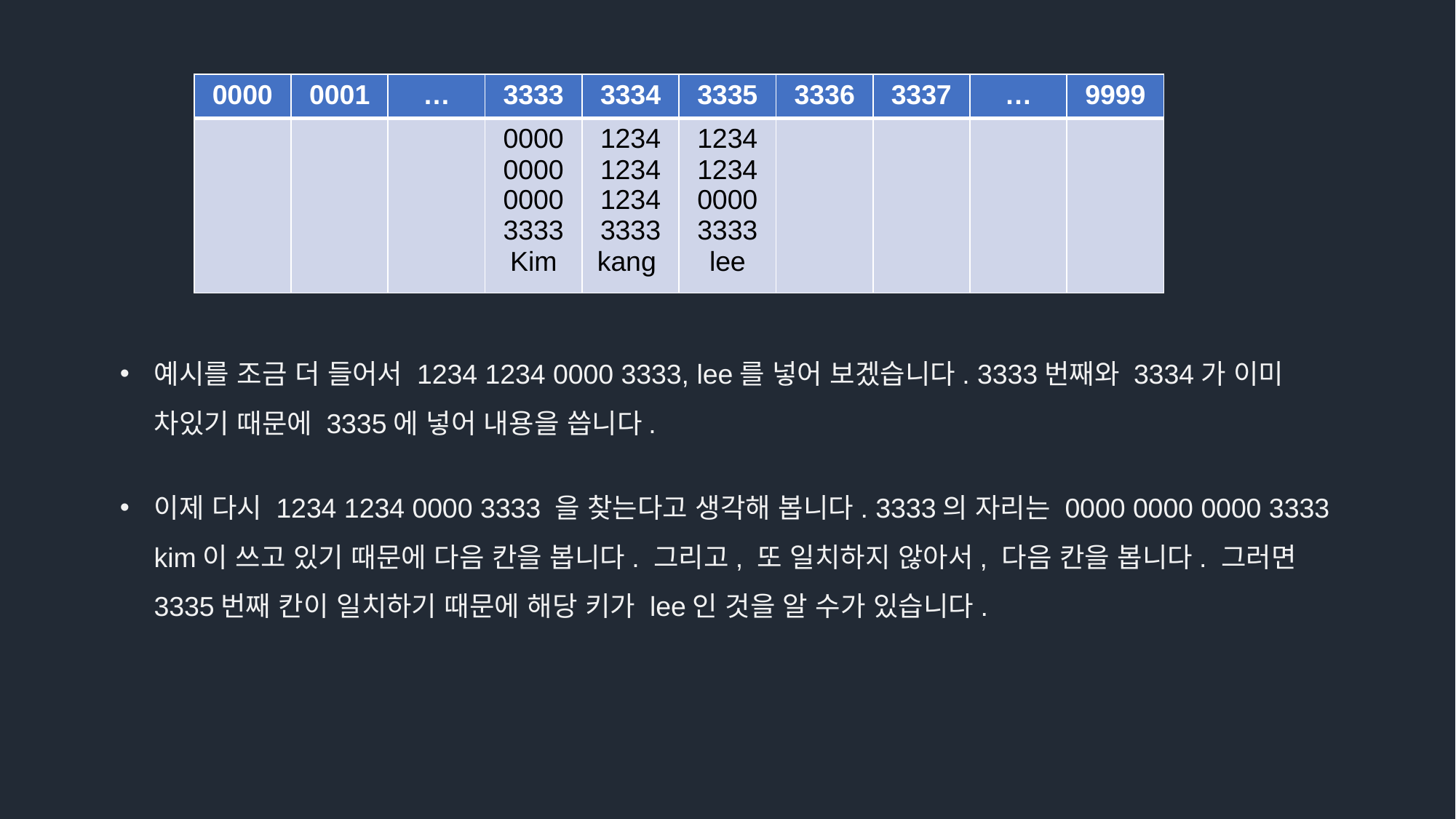

| 0000 | 0001 | … | 3333 | 3334 | 3335 | 3336 | 3337 | … | 9999 |
| --- | --- | --- | --- | --- | --- | --- | --- | --- | --- |
|  |  |  | 0000 0000 0000 3333 Kim | 1234 1234 1234 3333 kang | 1234 1234 0000 3333 lee |  |  |  |  |
예시를 조금 더 들어서 1234 1234 0000 3333, lee를 넣어 보겠습니다. 3333번째와 3334가 이미 차있기 때문에 3335에 넣어 내용을 씁니다.
이제 다시 1234 1234 0000 3333 을 찾는다고 생각해 봅니다. 3333의 자리는 0000 0000 0000 3333 kim이 쓰고 있기 때문에 다음 칸을 봅니다. 그리고, 또 일치하지 않아서, 다음 칸을 봅니다. 그러면 3335번째 칸이 일치하기 때문에 해당 키가 lee인 것을 알 수가 있습니다.